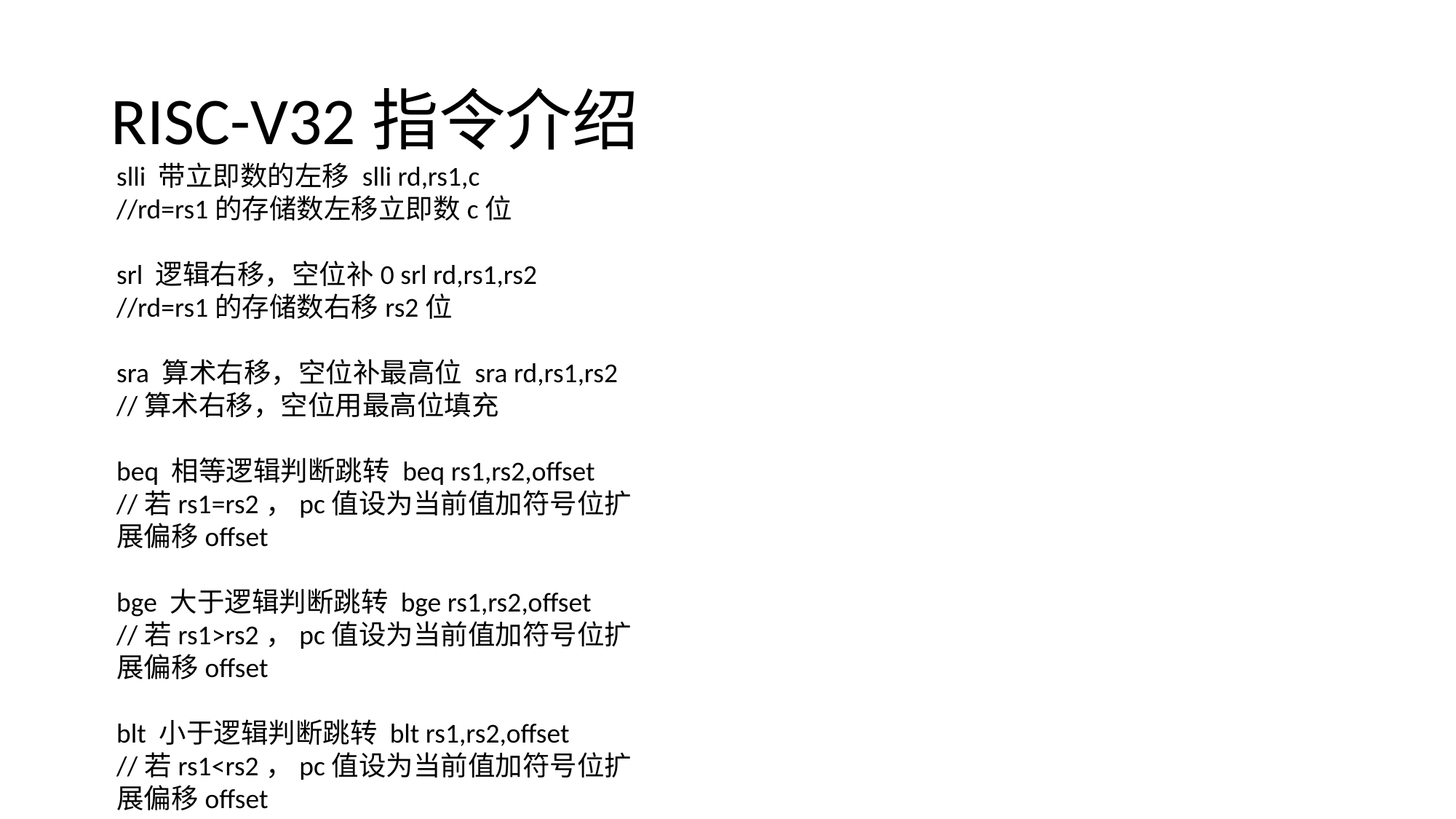

# RISC-V32指令介绍
slli 带立即数的左移 slli rd,rs1,c
//rd=rs1的存储数左移立即数c位

srl 逻辑右移，空位补0 srl rd,rs1,rs2
//rd=rs1的存储数右移rs2位

sra 算术右移，空位补最高位 sra rd,rs1,rs2
//算术右移，空位用最高位填充

beq 相等逻辑判断跳转 beq rs1,rs2,offset
//若rs1=rs2，pc值设为当前值加符号位扩展偏移offset

bge 大于逻辑判断跳转 bge rs1,rs2,offset
//若rs1>rs2，pc值设为当前值加符号位扩展偏移offset

blt 小于逻辑判断跳转 blt rs1,rs2,offset
//若rs1<rs2，pc值设为当前值加符号位扩展偏移offset